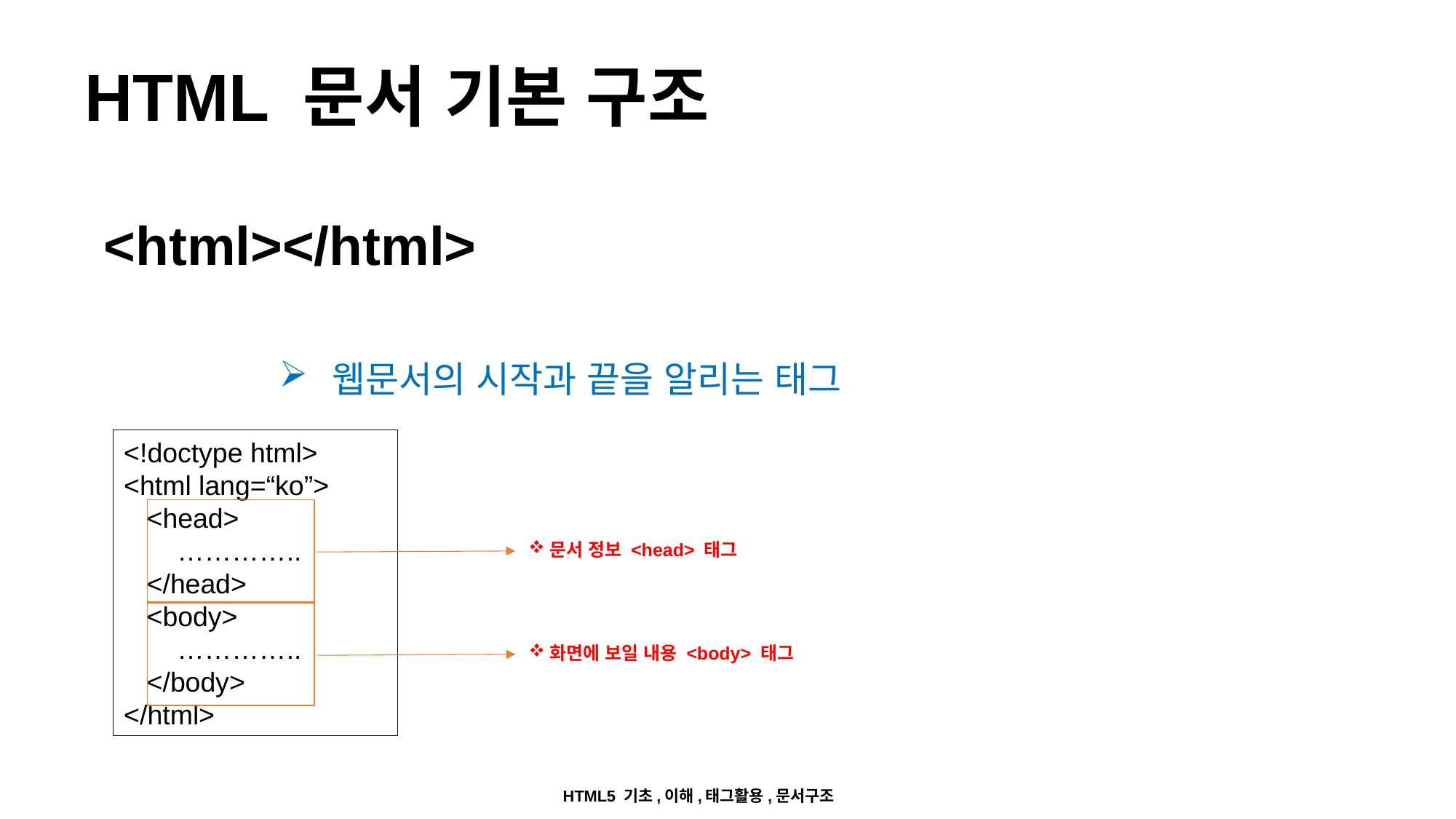

# HTML 문서 기본 구조
<html></html>

 웹문서의 시작과 끝을 알리는 태그
<!doctype html>
<html lang=“ko”>
   <head>
       …………..
   </head>
   <body>
       …………..
   </body>
</html>

문서 정보 <head> 태그

화면에 보일 내용 <body> 태그
HTML5 & CSS3
HTML5 기초,이해,태그활용,문서구조
15